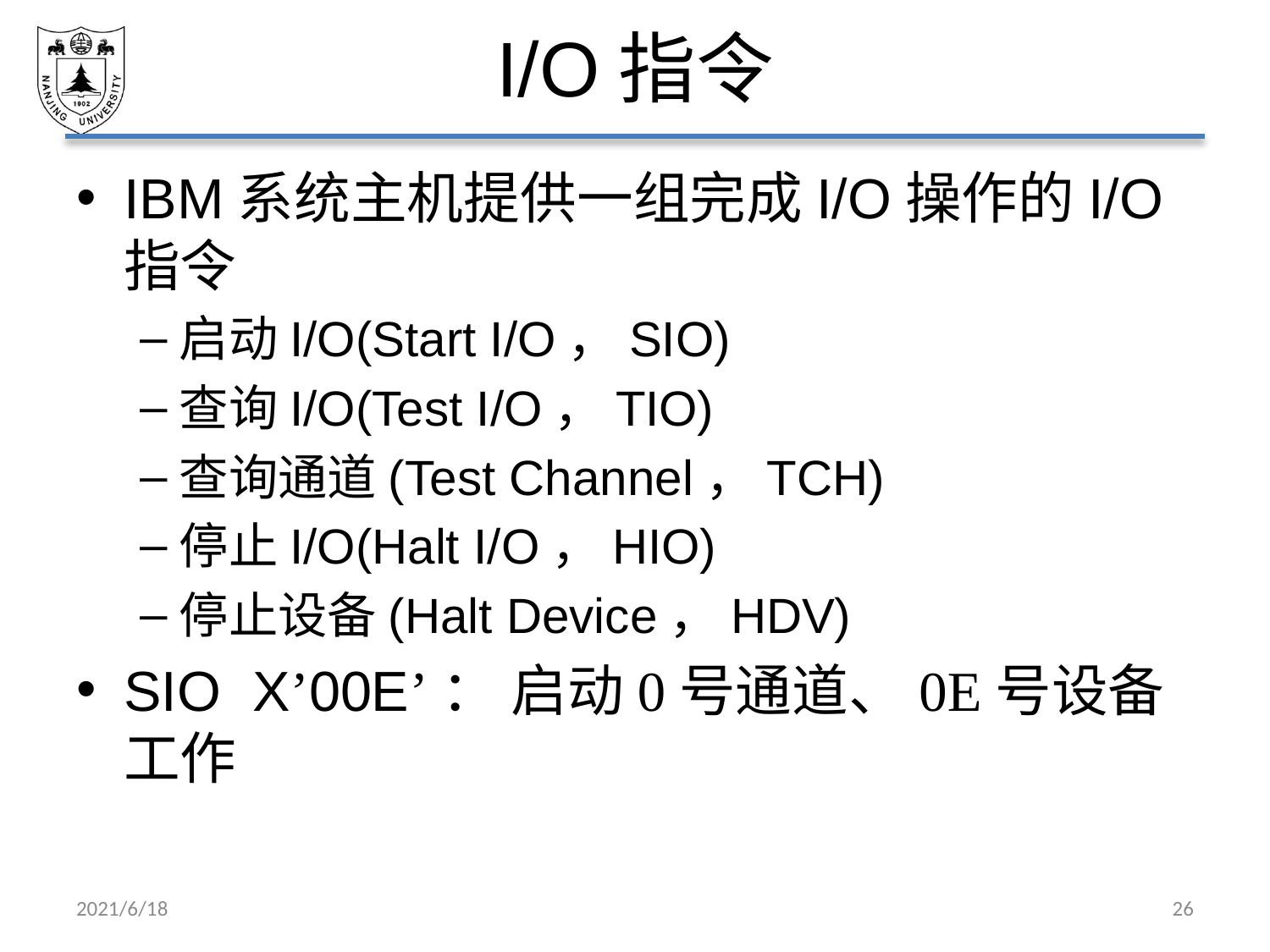

# I/O指令
IBM系统主机提供一组完成I/O操作的I/O指令
启动I/O(Start I/O，SIO)
查询I/O(Test I/O，TIO)
查询通道(Test Channel，TCH)
停止I/O(Halt I/O，HIO)
停止设备(Halt Device，HDV)
SIO  X’00E’： 启动0号通道、0E号设备工作

2021/6/18
26